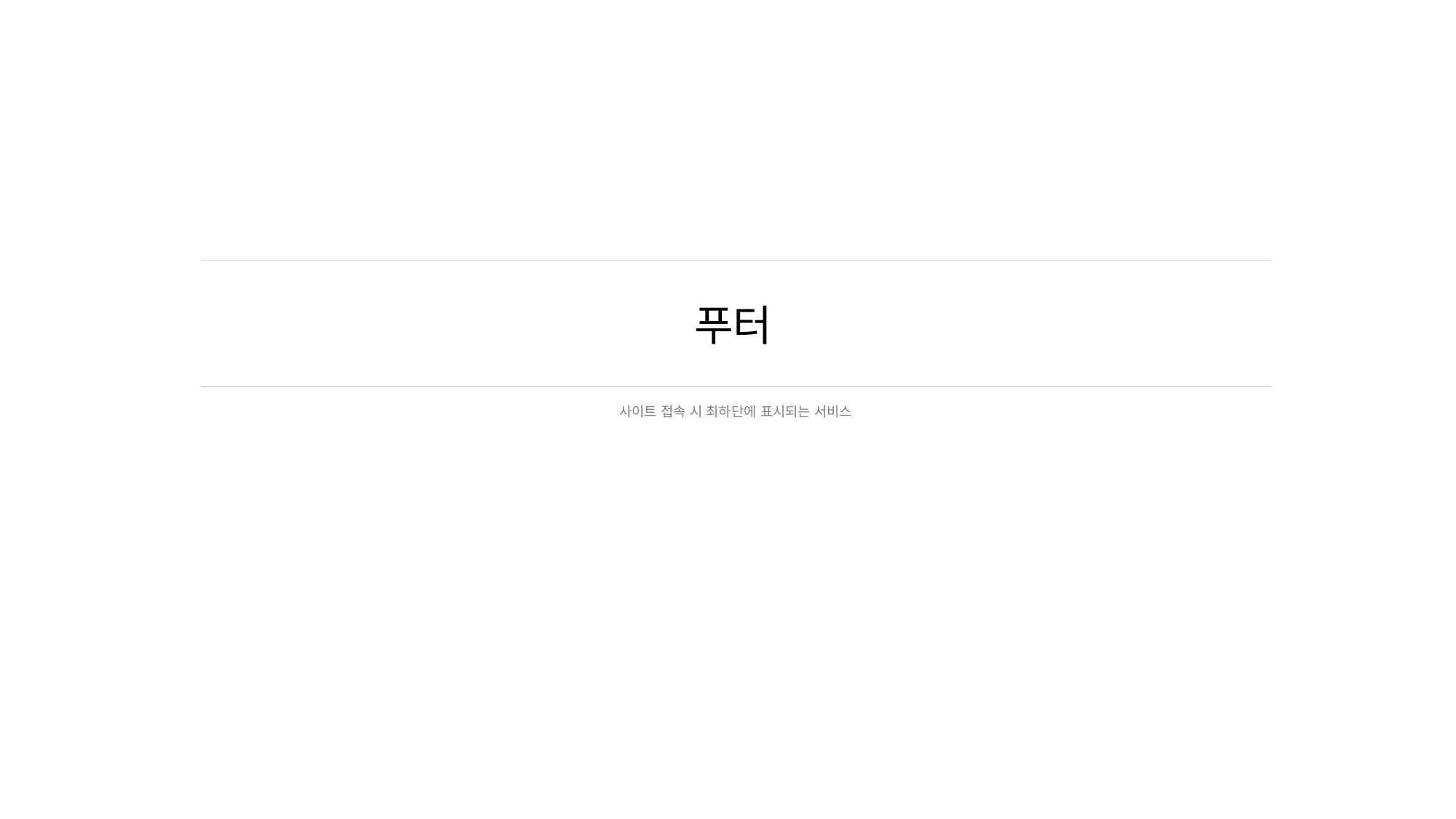

# 푸터
사이트 접속 시 최하단에 표시되는 서비스